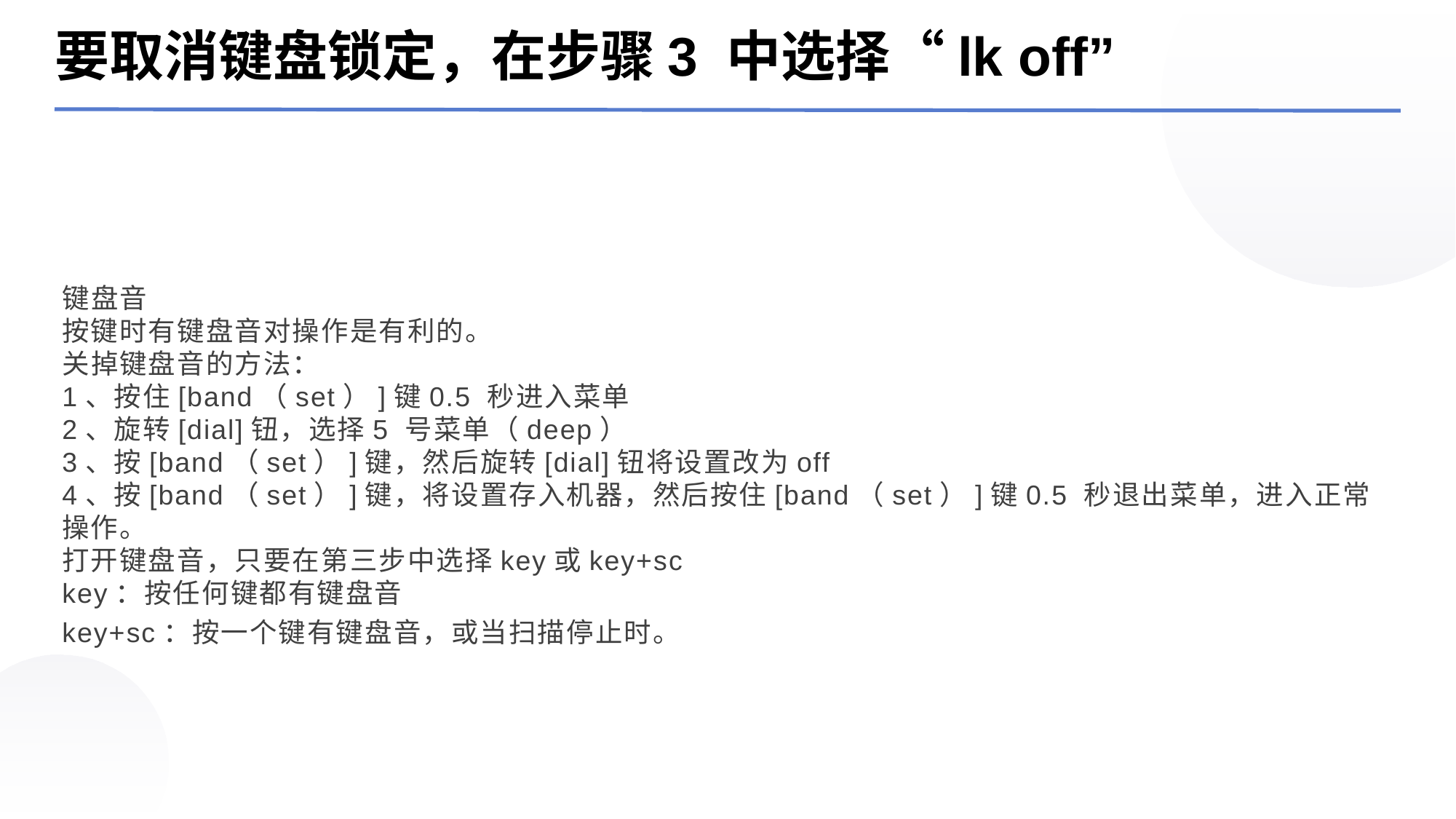

要取消键盘锁定，在步骤3 中选择“lk off”
键盘音
按键时有键盘音对操作是有利的。
关掉键盘音的方法：
1、按住[band（set）]键0.5 秒进入菜单
2、旋转[dial]钮，选择5 号菜单（deep）
3、按[band（set）]键，然后旋转[dial]钮将设置改为off
4、按[band（set）]键，将设置存入机器，然后按住[band（set）]键0.5 秒退出菜单，进入正常操作。
打开键盘音，只要在第三步中选择key或key+sc
key：按任何键都有键盘音
key+sc：按一个键有键盘音，或当扫描停止时。